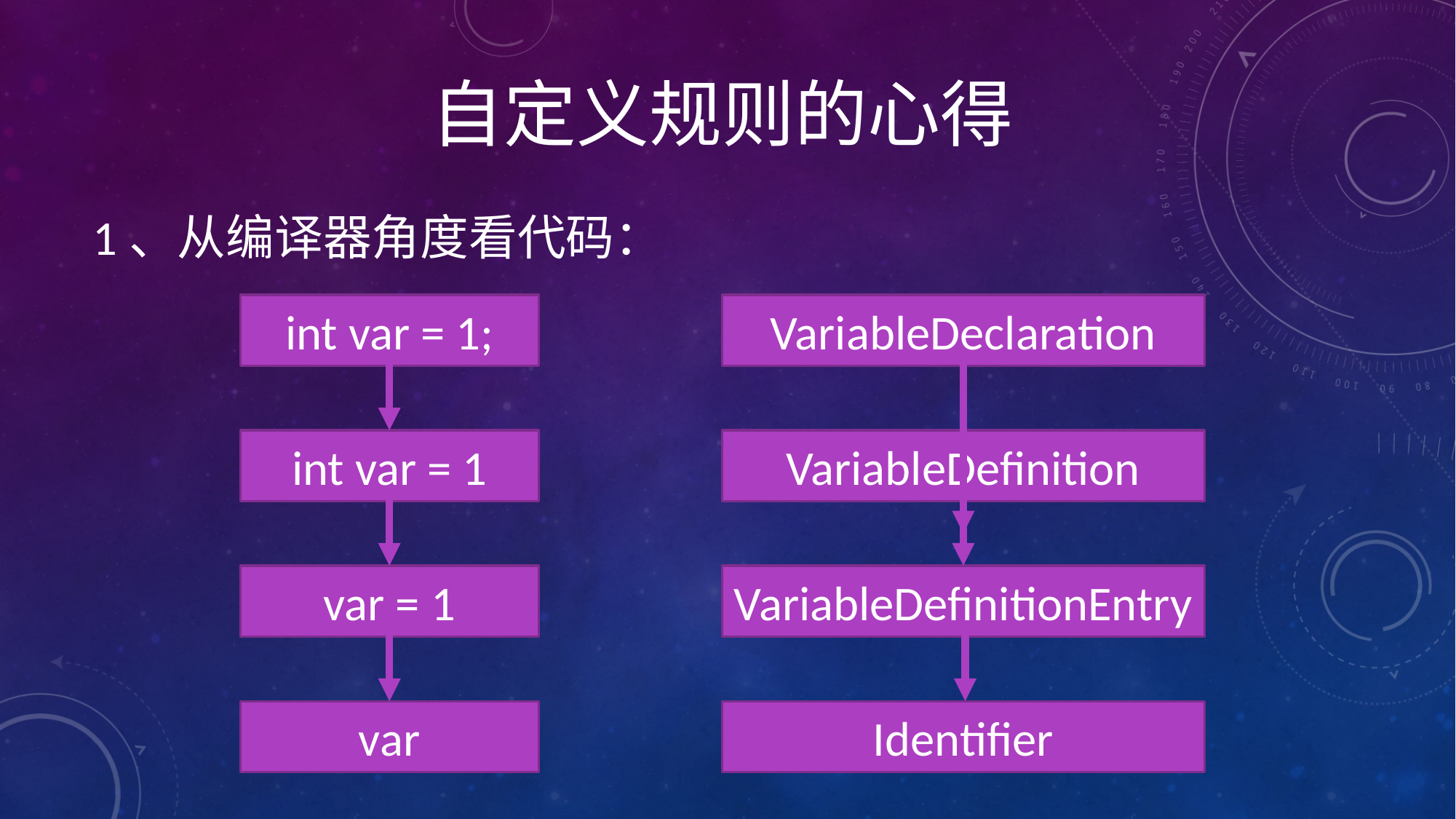

# 自定义规则的心得
1、从编译器角度看代码：

int var = 1;
VariableDeclaration
int var = 1
VariableDefinition
var = 1
VariableDefinitionEntry
Identifier
var